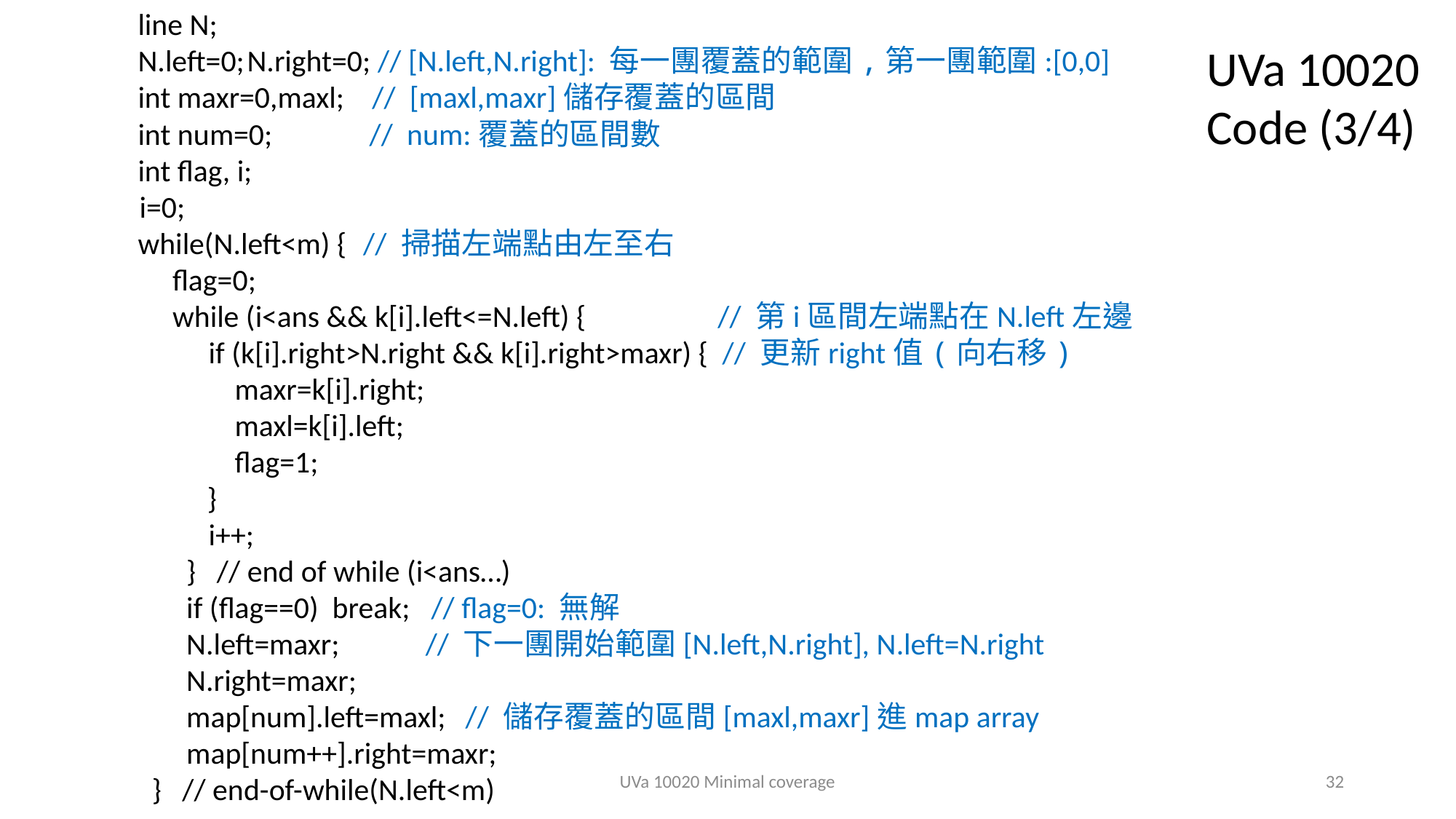

line N;
	N.left=0;	N.right=0; // [N.left,N.right]: 每一團覆蓋的範圍,第一團範圍:[0,0]
	int maxr=0,maxl;    //  [maxl,maxr]儲存覆蓋的區間
	int num=0;              //  num:覆蓋的區間數
	int flag, i;
                i=0;
	while(N.left<m) {	 // 掃描左端點由左至右
	     flag=0;
	     while (i<ans && k[i].left<=N.left) {                   // 第i區間左端點在N.left左邊
                          if (k[i].right>N.right && k[i].right>maxr) {  // 更新right值(向右移)
	              maxr=k[i].right;
	              maxl=k[i].left;
	              flag=1;
	          }
                          i++;
	       }   // end of while (i<ans…)
	       if (flag==0)  break;   // flag=0: 無解
	       N.left=maxr;	          // 下一團開始範圍[N.left,N.right], N.left=N.right
	       N.right=maxr;
	       map[num].left=maxl;	// 儲存覆蓋的區間[maxl,maxr]進map array
	       map[num++].right=maxr;
	  }   // end-of-while(N.left<m)
UVa 10020 Code (3/4)
UVa 10020 Minimal coverage
32